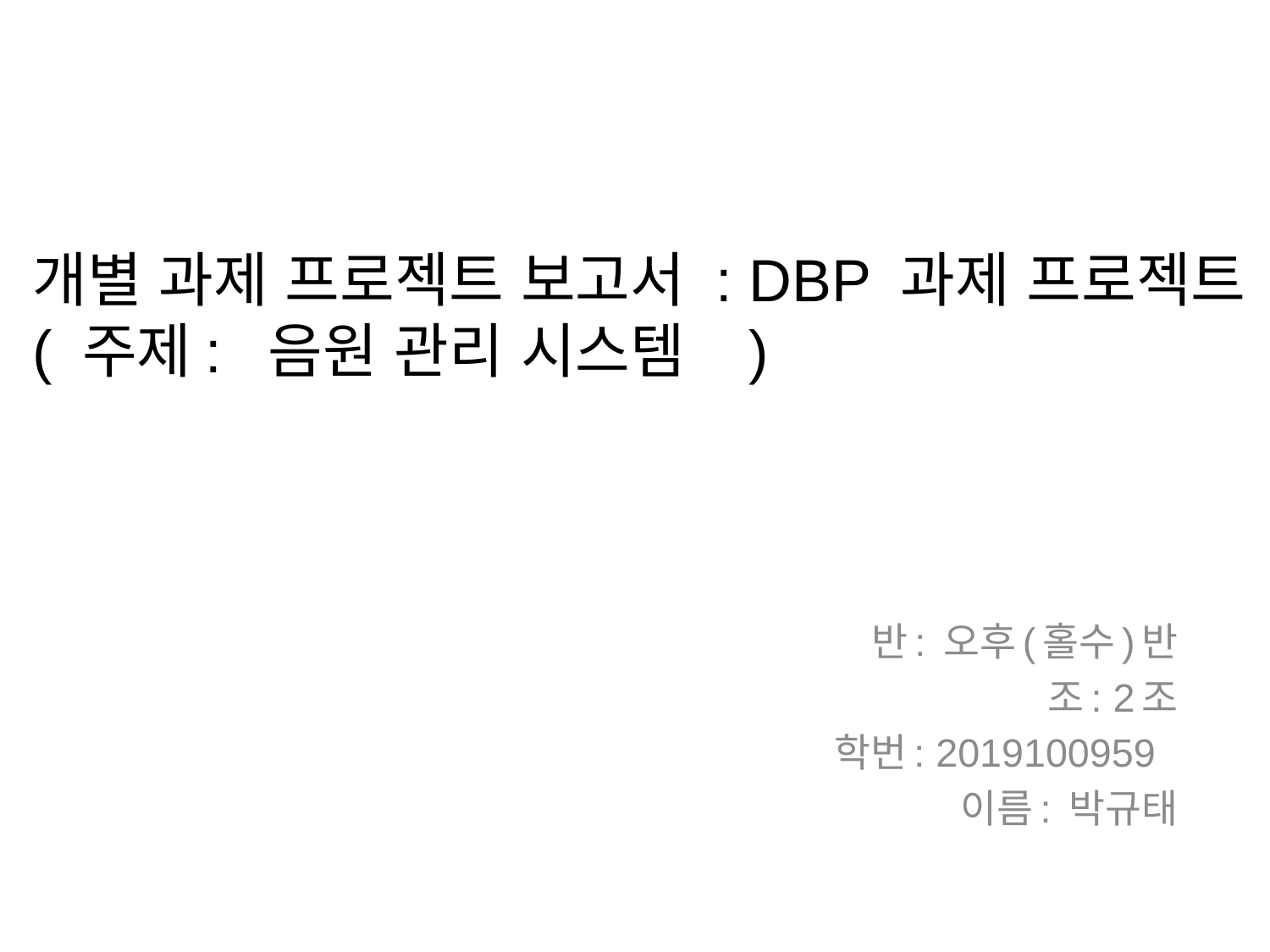

# 개별 과제 프로젝트 보고서 : DBP 과제 프로젝트 ( 주제:  음원 관리 시스템   )

반: 오후(홀수)반
 조: 2조
학번: 2019100959
이름: 박규태